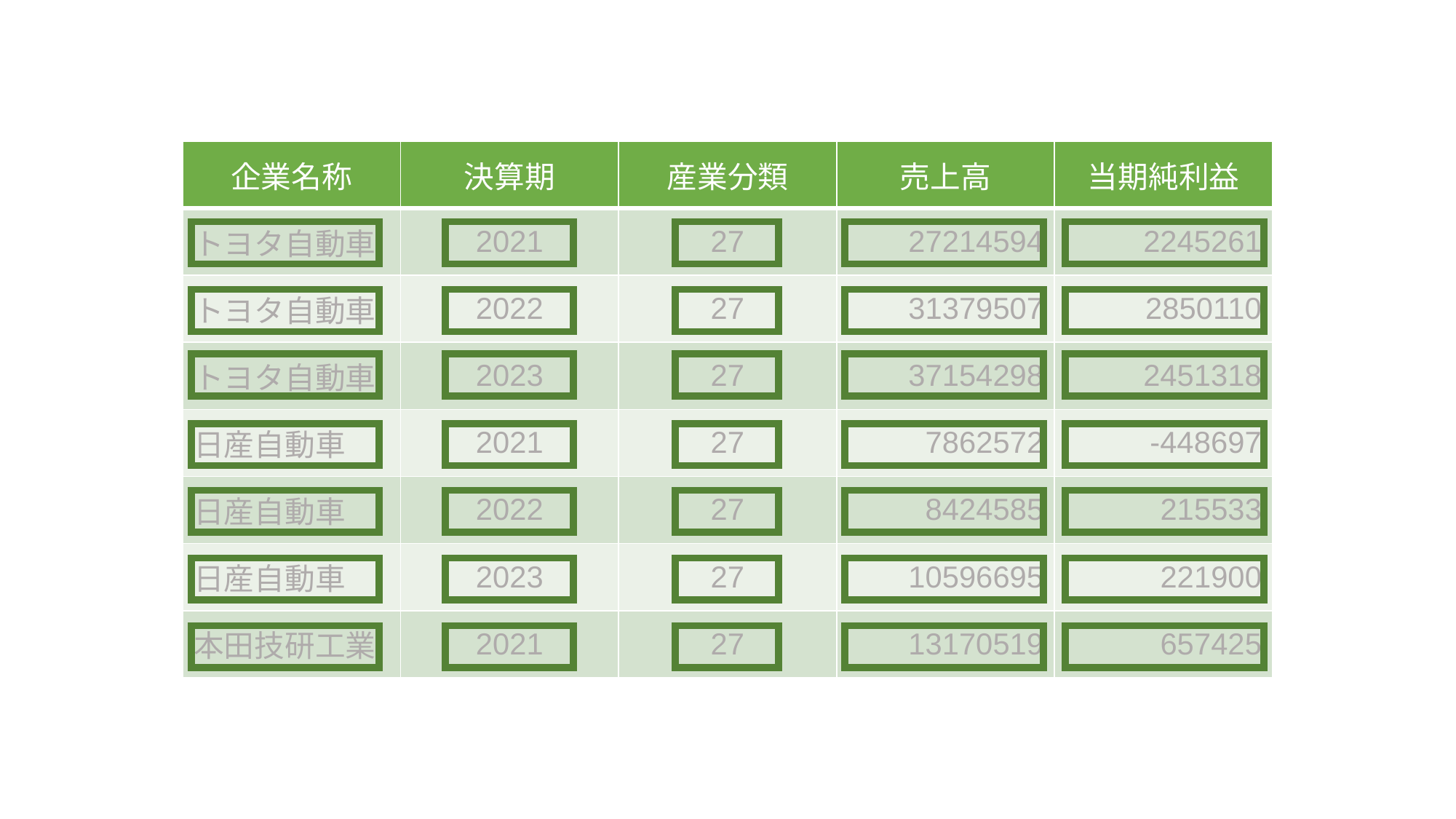

| 企業名称 | 決算期 | 産業分類 | 売上高 | 当期純利益 |
| --- | --- | --- | --- | --- |
| トヨタ自動車 | 2021 | 27 | 27214594 | 2245261 |
| トヨタ自動車 | 2022 | 27 | 31379507 | 2850110 |
| トヨタ自動車 | 2023 | 27 | 37154298 | 2451318 |
| 日産自動車 | 2021 | 27 | 7862572 | -448697 |
| 日産自動車 | 2022 | 27 | 8424585 | 215533 |
| 日産自動車 | 2023 | 27 | 10596695 | 221900 |
| 本田技研工業 | 2021 | 27 | 13170519 | 657425 |